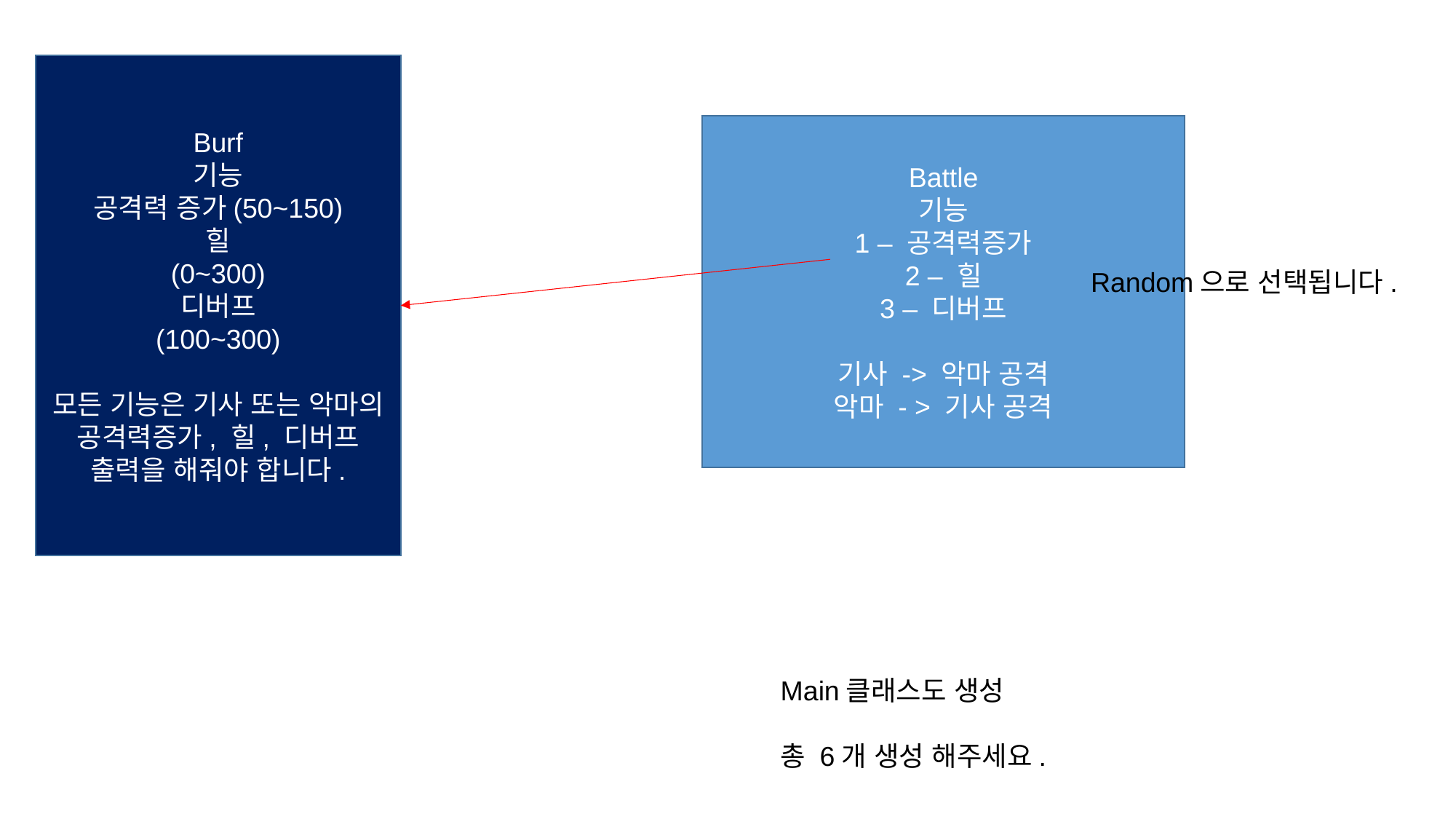

Burf
기능
공격력 증가(50~150)
힐
(0~300)
디버프
(100~300)

모든 기능은 기사 또는 악마의 공격력증가, 힐, 디버프 출력을 해줘야 합니다.
Battle
기능
1 – 공격력증가
2 – 힐
3 – 디버프

기사 -> 악마 공격
악마 - > 기사 공격
Random으로 선택됩니다.
Main클래스도 생성

총 6개 생성 해주세요.